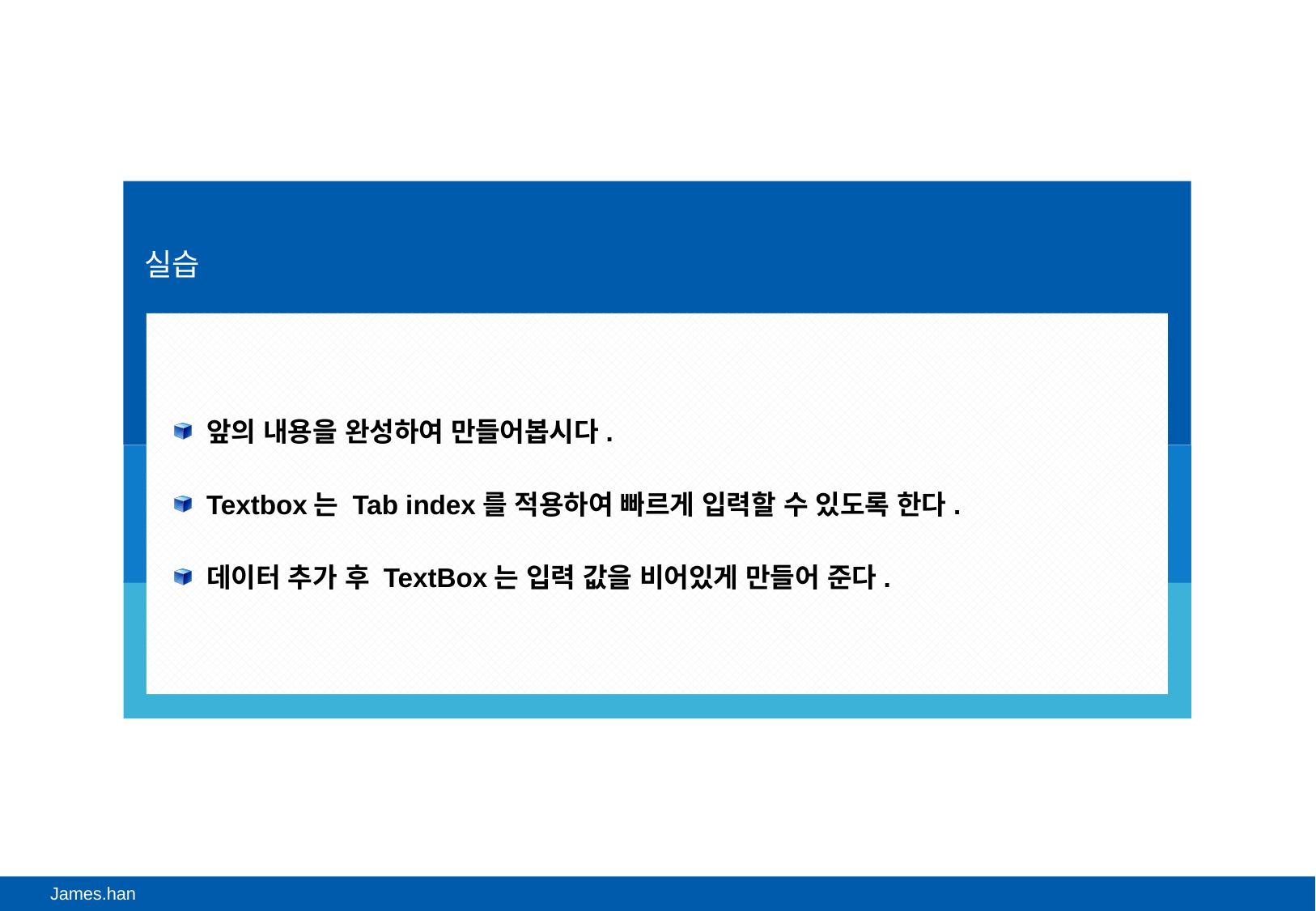

앞의 내용을 완성하여 만들어봅시다.
Textbox는 Tab index를 적용하여 빠르게 입력할 수 있도록 한다.
데이터 추가 후 TextBox는 입력 값을 비어있게 만들어 준다.